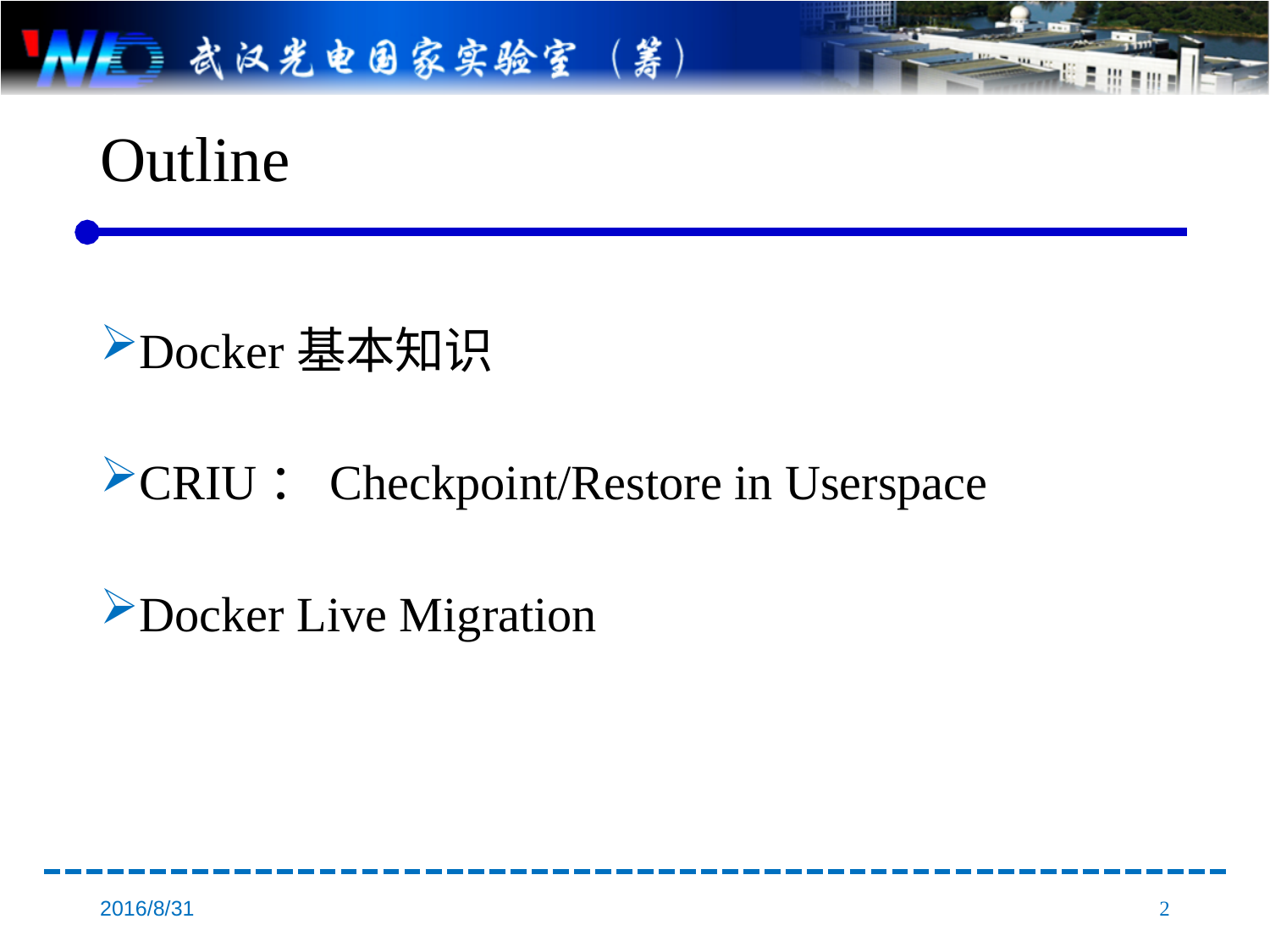

# Outline
Docker基本知识
CRIU：Checkpoint/Restore in Userspace
Docker Live Migration
2016/8/31
2